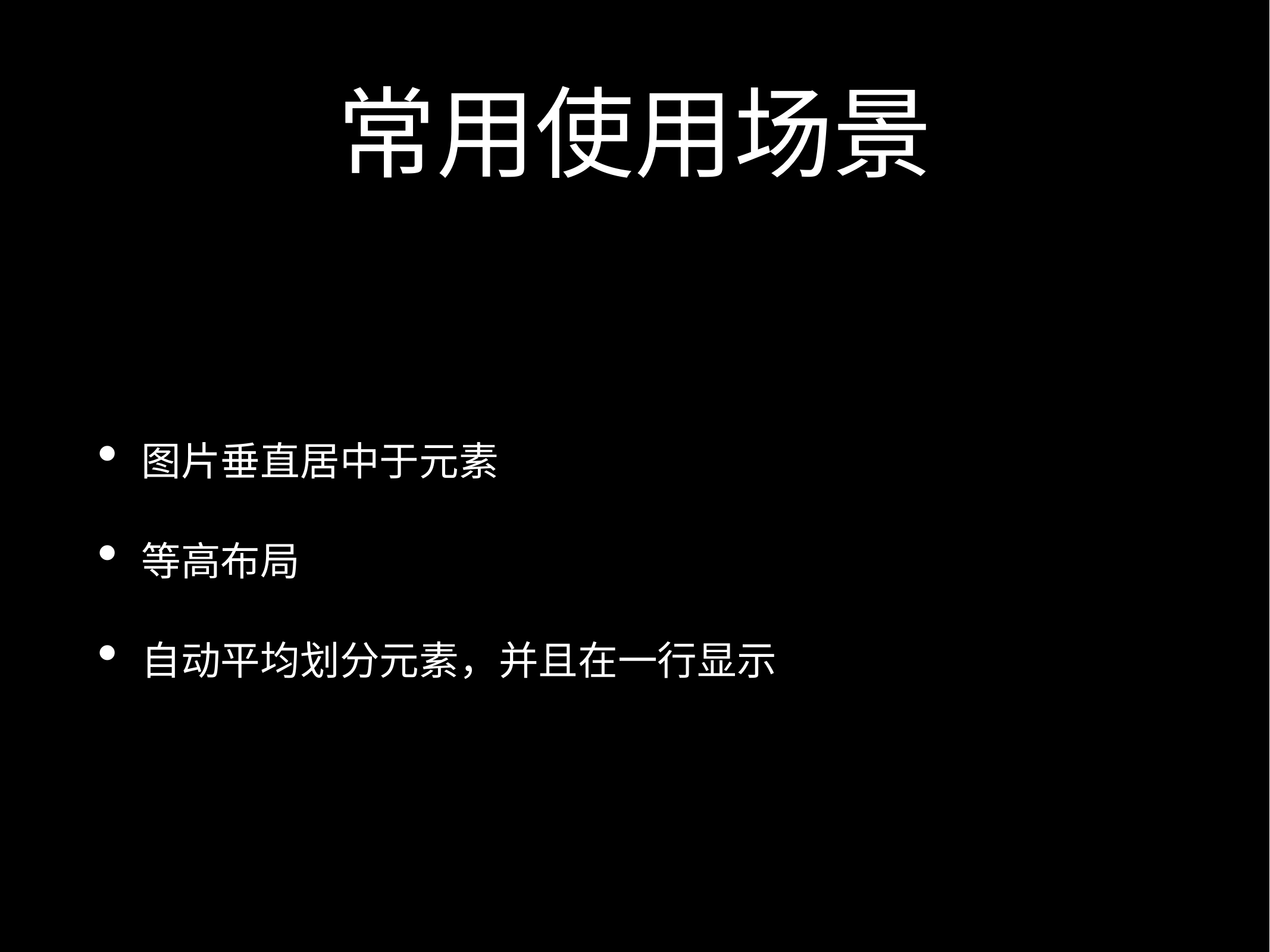

# 常用使用场景
图片垂直居中于元素
等高布局
自动平均划分元素，并且在一行显示